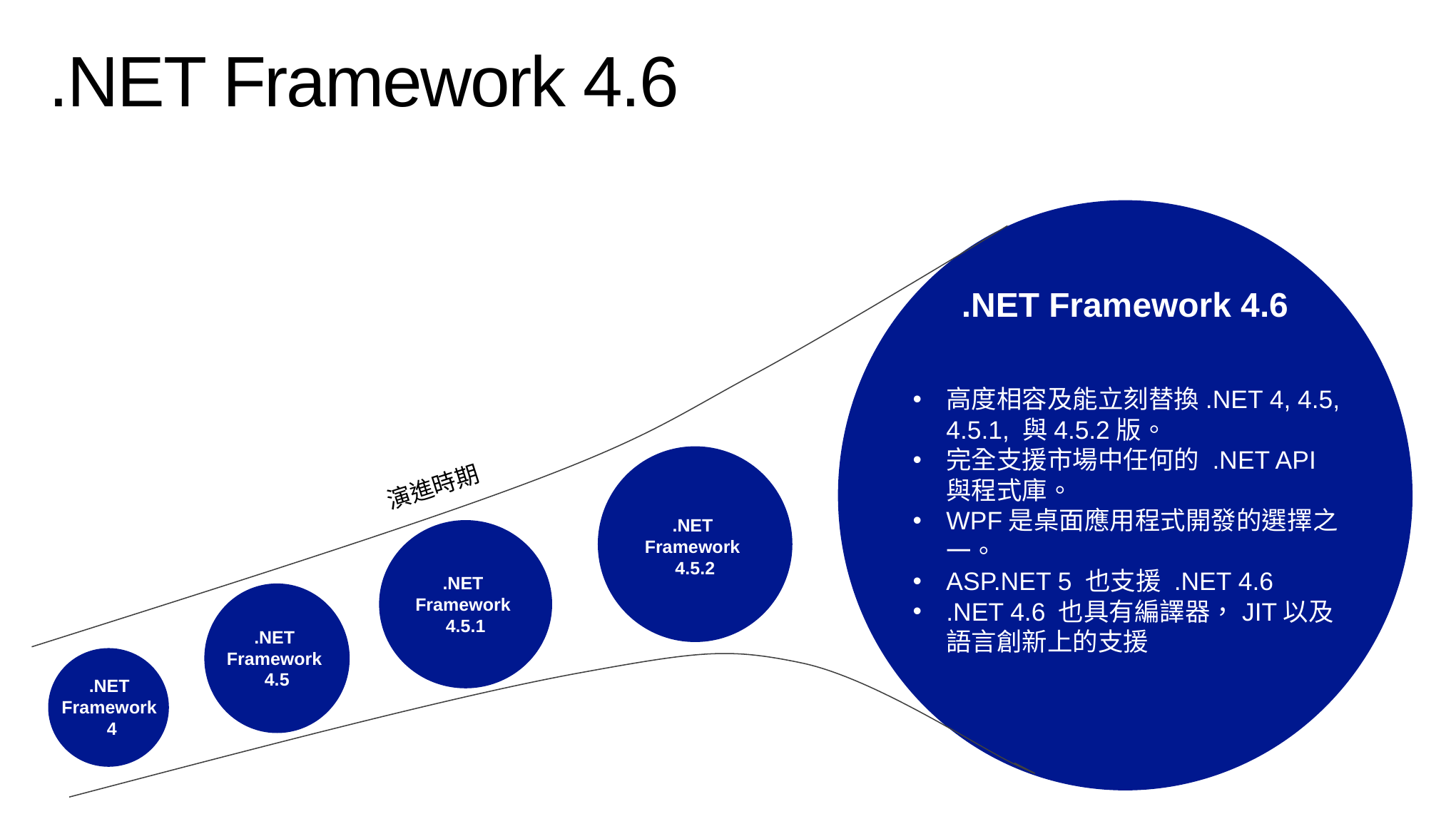

# .NET Framework 4.6

.NET Framework 4.6
高度相容及能立刻替換.NET 4, 4.5, 4.5.1, 與4.5.2版。
完全支援市場中任何的 .NET API 與程式庫。
WPF是桌面應用程式開發的選擇之一。
ASP.NET 5 也支援 .NET 4.6
.NET 4.6 也具有編譯器，JIT以及語言創新上的支援

演進時期
.NET
Framework
4.5.2

.NET
Framework
4.5.1

.NET
Framework
4.5

.NET
Framework
4